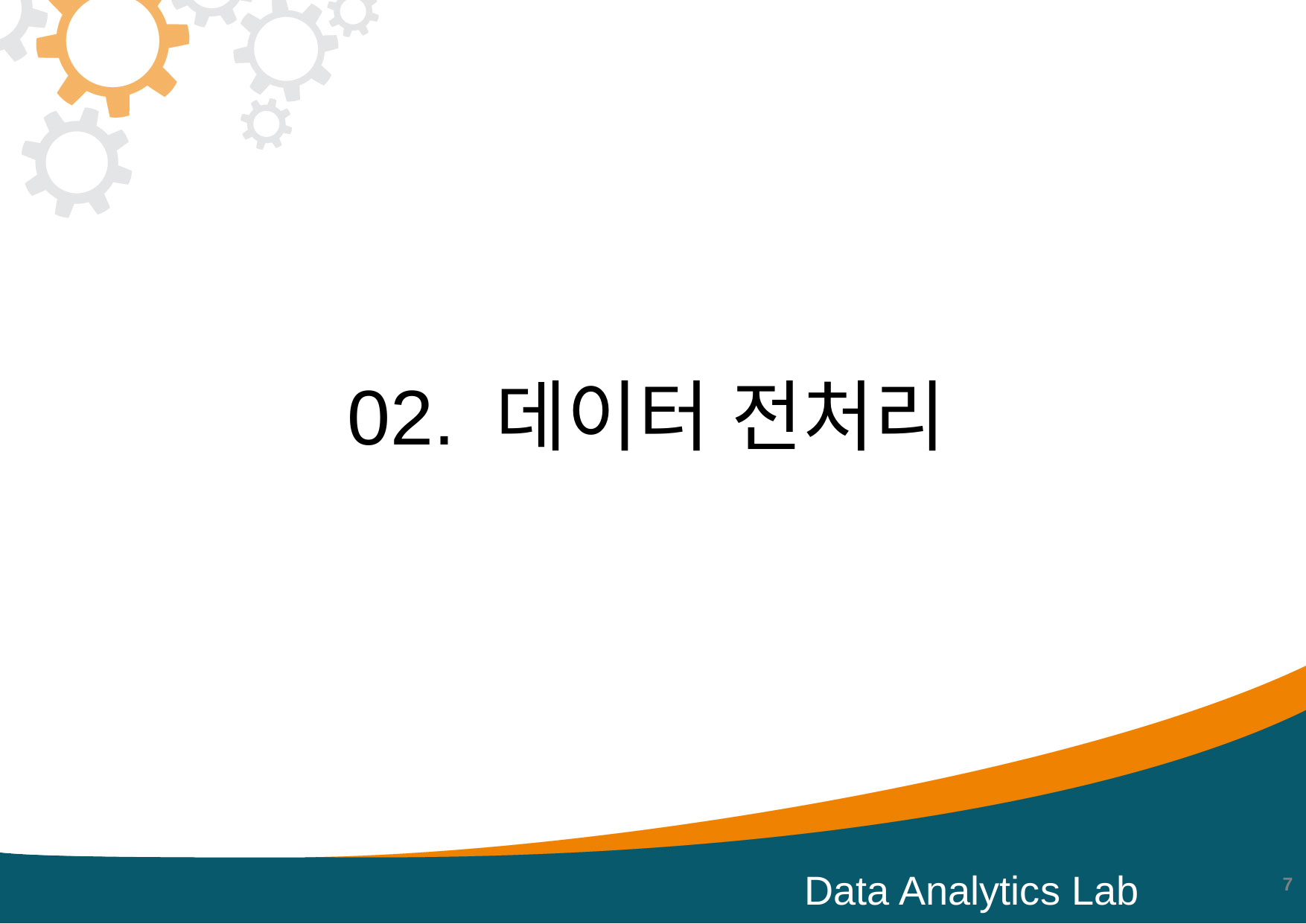

02. 데이터 전처리
Data Analytics Lab
7